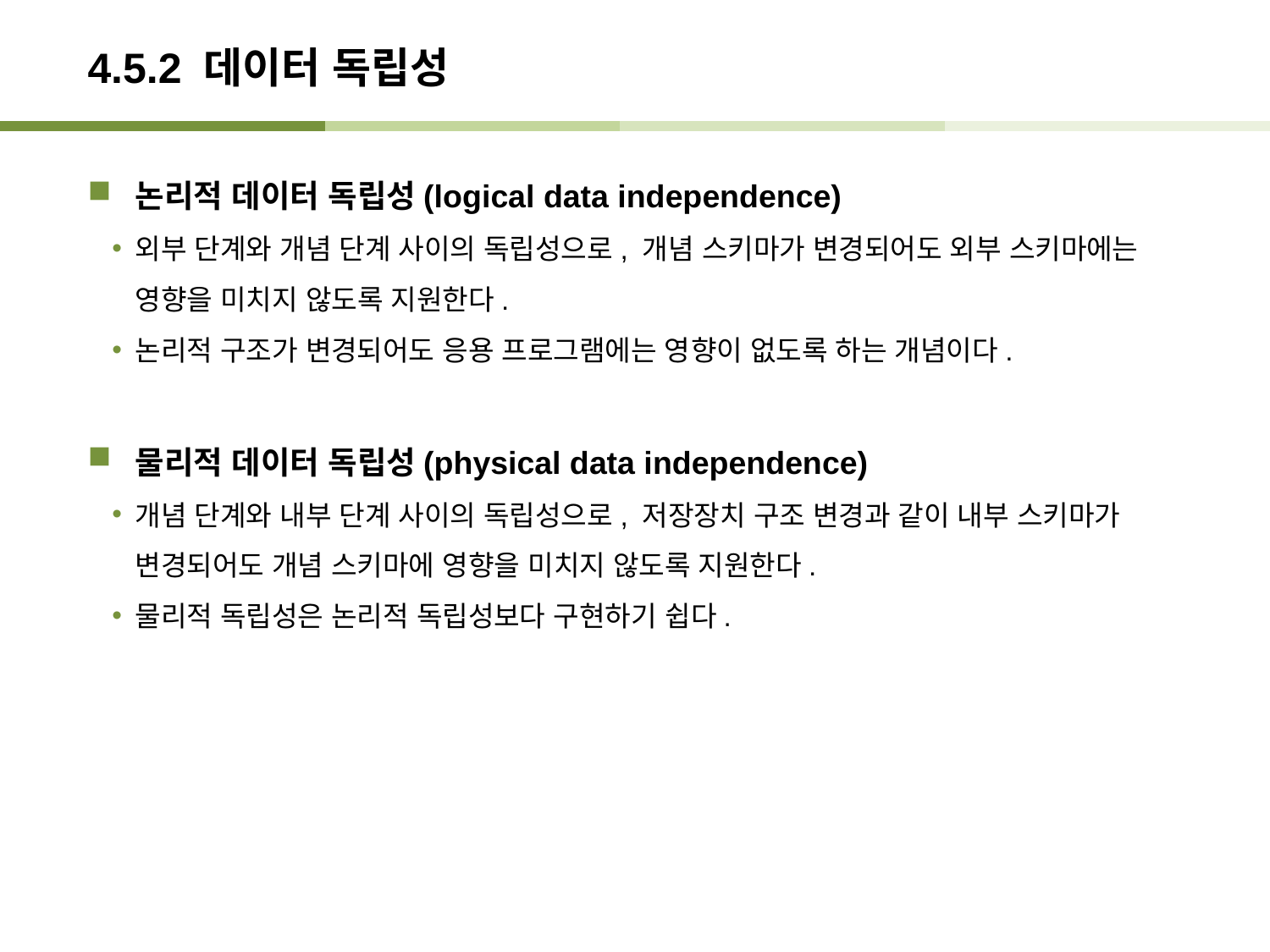

# 4.5.2 데이터 독립성
논리적 데이터 독립성(logical data independence)
외부 단계와 개념 단계 사이의 독립성으로, 개념 스키마가 변경되어도 외부 스키마에는 영향을 미치지 않도록 지원한다.
논리적 구조가 변경되어도 응용 프로그램에는 영향이 없도록 하는 개념이다.

물리적 데이터 독립성(physical data independence)
개념 단계와 내부 단계 사이의 독립성으로, 저장장치 구조 변경과 같이 내부 스키마가 변경되어도 개념 스키마에 영향을 미치지 않도록 지원한다.
물리적 독립성은 논리적 독립성보다 구현하기 쉽다.